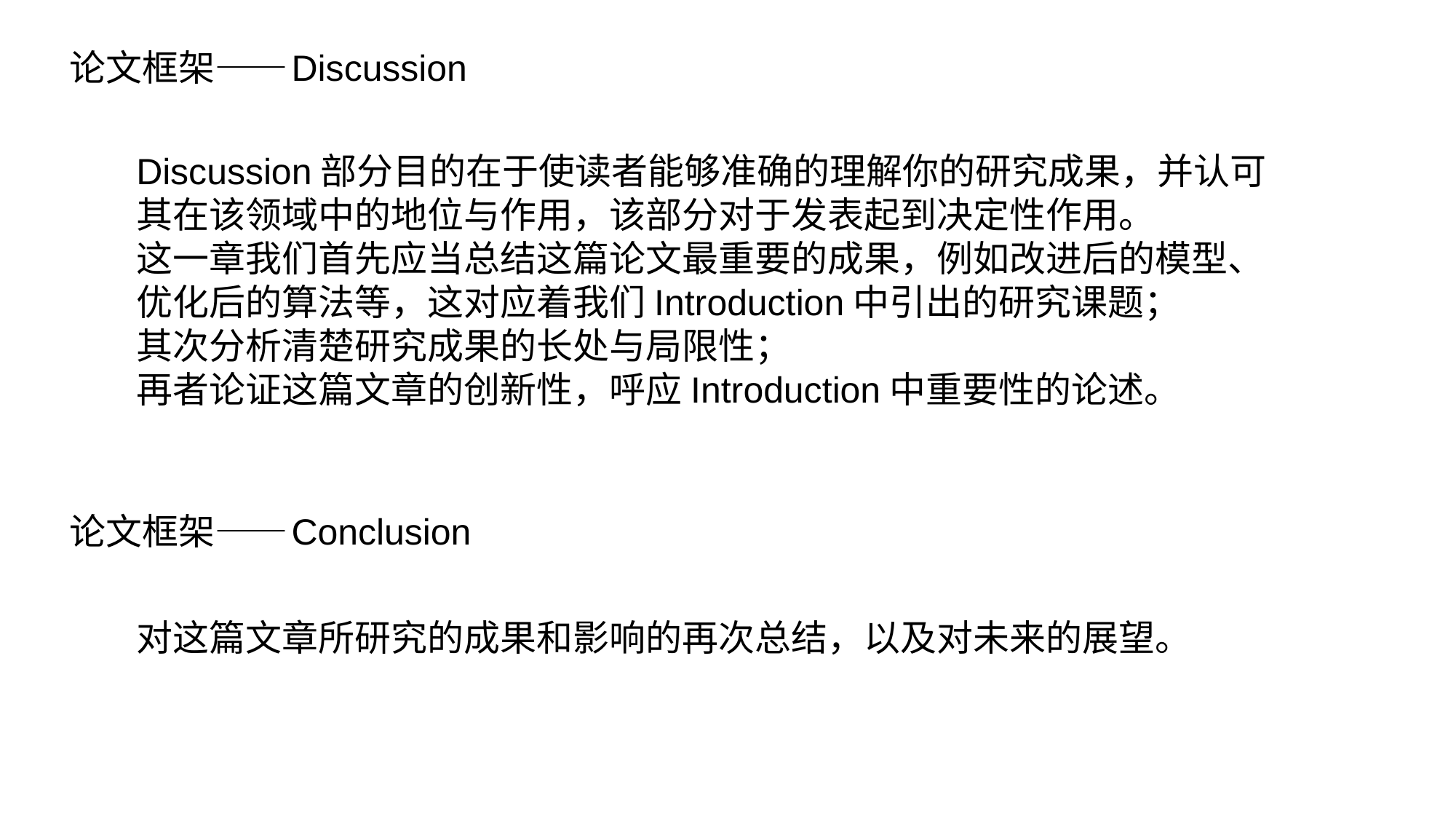

Discussion
论文框架——
Discussion部分目的在于使读者能够准确的理解你的研究成果，并认可其在该领域中的地位与作用，该部分对于发表起到决定性作用。
这一章我们首先应当总结这篇论文最重要的成果，例如改进后的模型、优化后的算法等，这对应着我们Introduction中引出的研究课题；
其次分析清楚研究成果的长处与局限性；
再者论证这篇文章的创新性，呼应Introduction中重要性的论述。
 Conclusion
论文框架——
对这篇文章所研究的成果和影响的再次总结，以及对未来的展望。